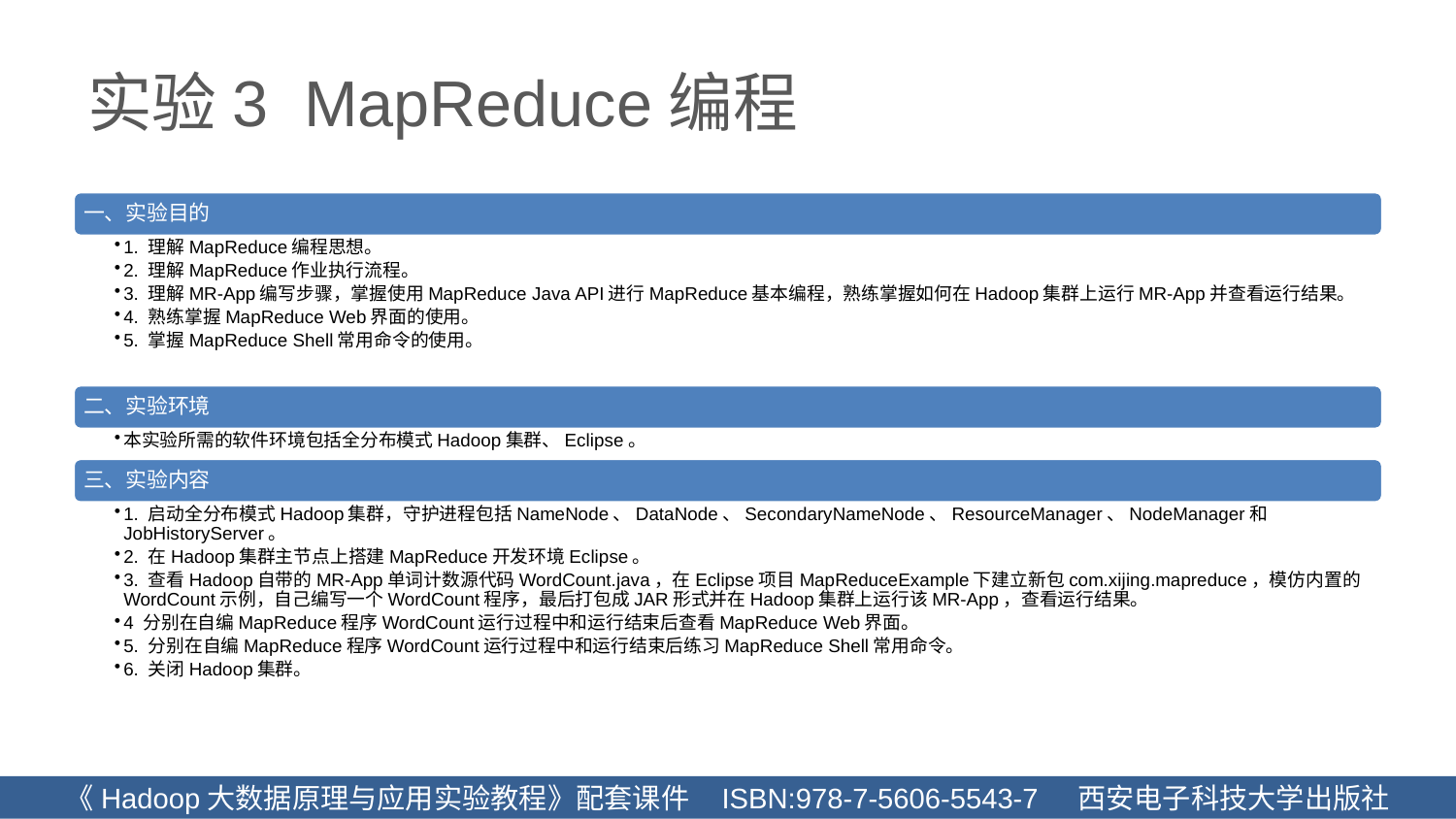

# 实验3  MapReduce编程
一、实验目的
1. 理解MapReduce编程思想。
2. 理解MapReduce作业执行流程。
3. 理解MR-App编写步骤，掌握使用MapReduce Java API进行MapReduce基本编程，熟练掌握如何在Hadoop集群上运行MR-App并查看运行结果。
4. 熟练掌握MapReduce Web界面的使用。
5. 掌握MapReduce Shell常用命令的使用。
二、实验环境
本实验所需的软件环境包括全分布模式Hadoop集群、Eclipse。
三、实验内容
1. 启动全分布模式Hadoop集群，守护进程包括NameNode、DataNode、SecondaryNameNode、ResourceManager、NodeManager和JobHistoryServer。
2. 在Hadoop集群主节点上搭建MapReduce开发环境Eclipse。
3. 查看Hadoop自带的MR-App单词计数源代码WordCount.java，在Eclipse项目MapReduceExample下建立新包com.xijing.mapreduce，模仿内置的WordCount示例，自己编写一个WordCount程序，最后打包成JAR形式并在Hadoop集群上运行该MR-App，查看运行结果。
4 分别在自编MapReduce程序WordCount运行过程中和运行结束后查看MapReduce Web界面。
5. 分别在自编MapReduce程序WordCount运行过程中和运行结束后练习MapReduce Shell常用命令。
6. 关闭Hadoop集群。